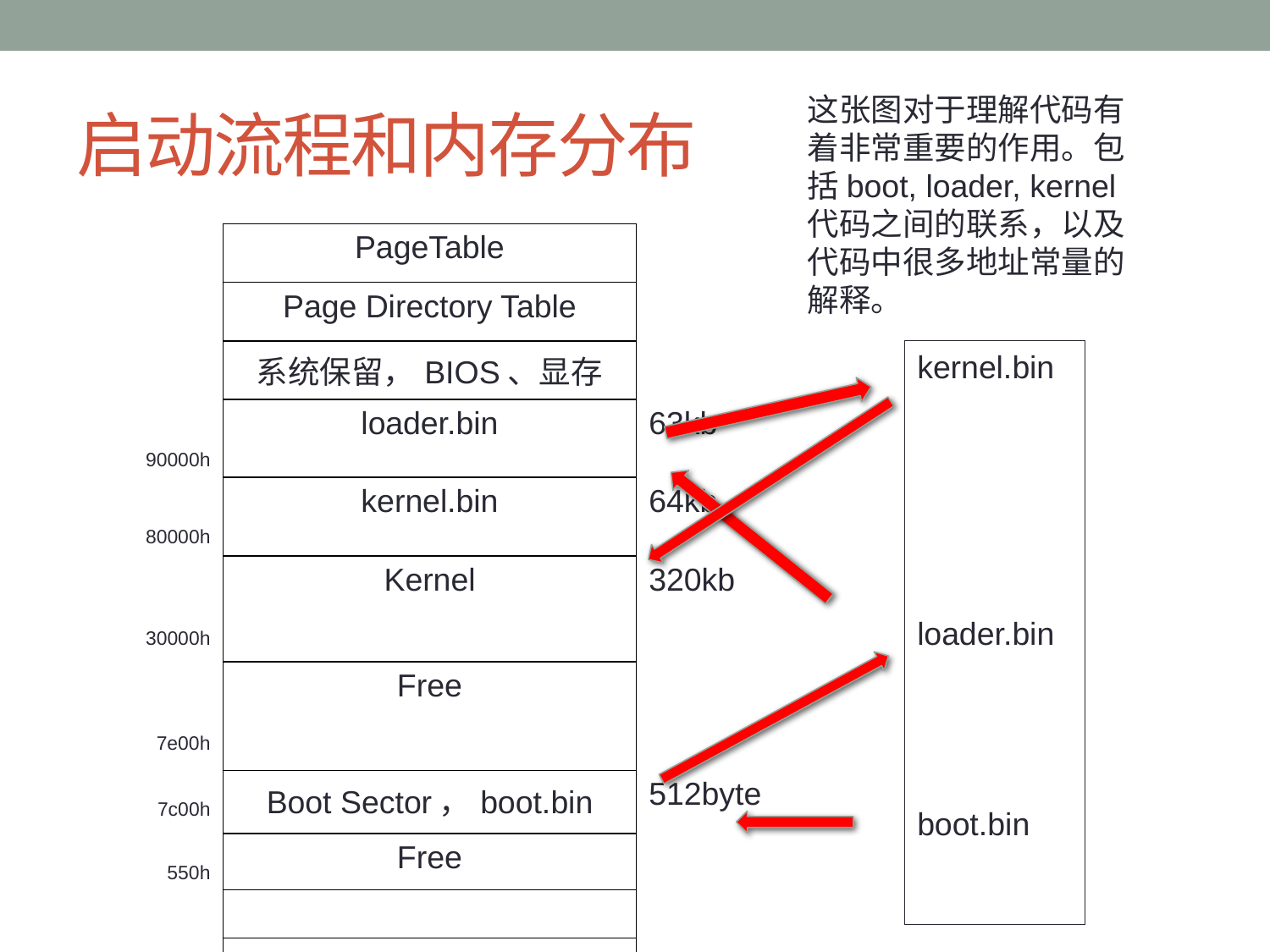

# 启动流程和内存分布
这张图对于理解代码有着非常重要的作用。包括boot, loader, kernel代码之间的联系，以及代码中很多地址常量的解释。
|  | PageTable |  |
| --- | --- | --- |
|  | Page Directory Table |  |
|  | 系统保留，BIOS、显存 |  |
| 90000h | loader.bin | 63kb |
| 80000h | kernel.bin | 64kb |
| 30000h | Kernel | 320kb |
| 7e00h | Free |  |
| 7c00h | Boot Sector，boot.bin | 512byte |
| 550h | Free |  |
|  |  |  |
|  |  |  |
kernel.bin

loader.bin

boot.bin